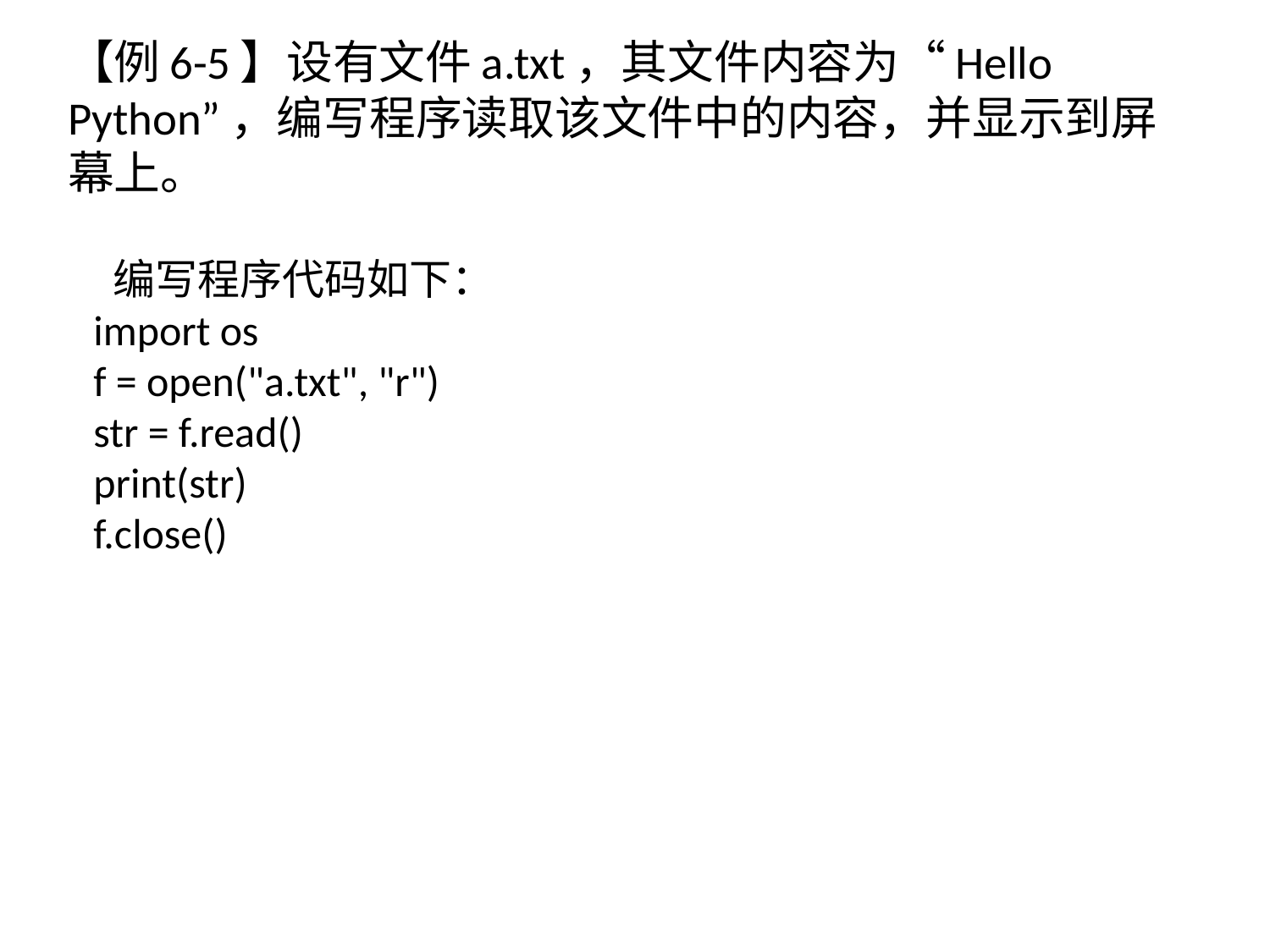

# 【例6-5】设有文件a.txt，其文件内容为“Hello Python”，编写程序读取该文件中的内容，并显示到屏幕上。
 编写程序代码如下：
import os
f = open("a.txt", "r")
str = f.read()
print(str)
f.close()